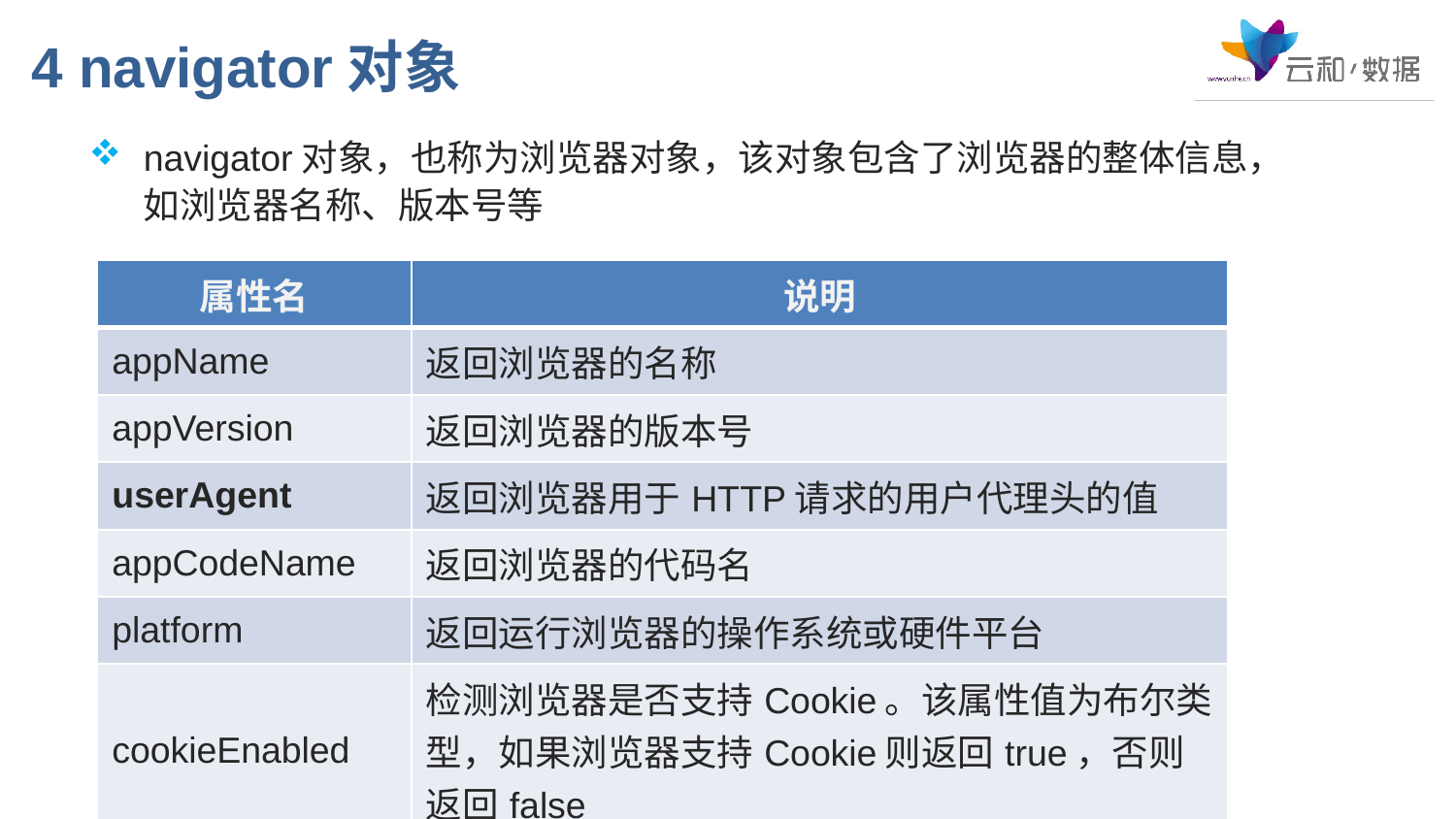

# 4 navigator对象
navigator对象，也称为浏览器对象，该对象包含了浏览器的整体信息，如浏览器名称、版本号等
| 属性名 | 说明 |
| --- | --- |
| appName | 返回浏览器的名称 |
| appVersion | 返回浏览器的版本号 |
| userAgent | 返回浏览器用于HTTP请求的用户代理头的值 |
| appCodeName | 返回浏览器的代码名 |
| platform | 返回运行浏览器的操作系统或硬件平台 |
| cookieEnabled | 检测浏览器是否支持Cookie。该属性值为布尔类型，如果浏览器支持Cookie则返回true，否则返回false |
14